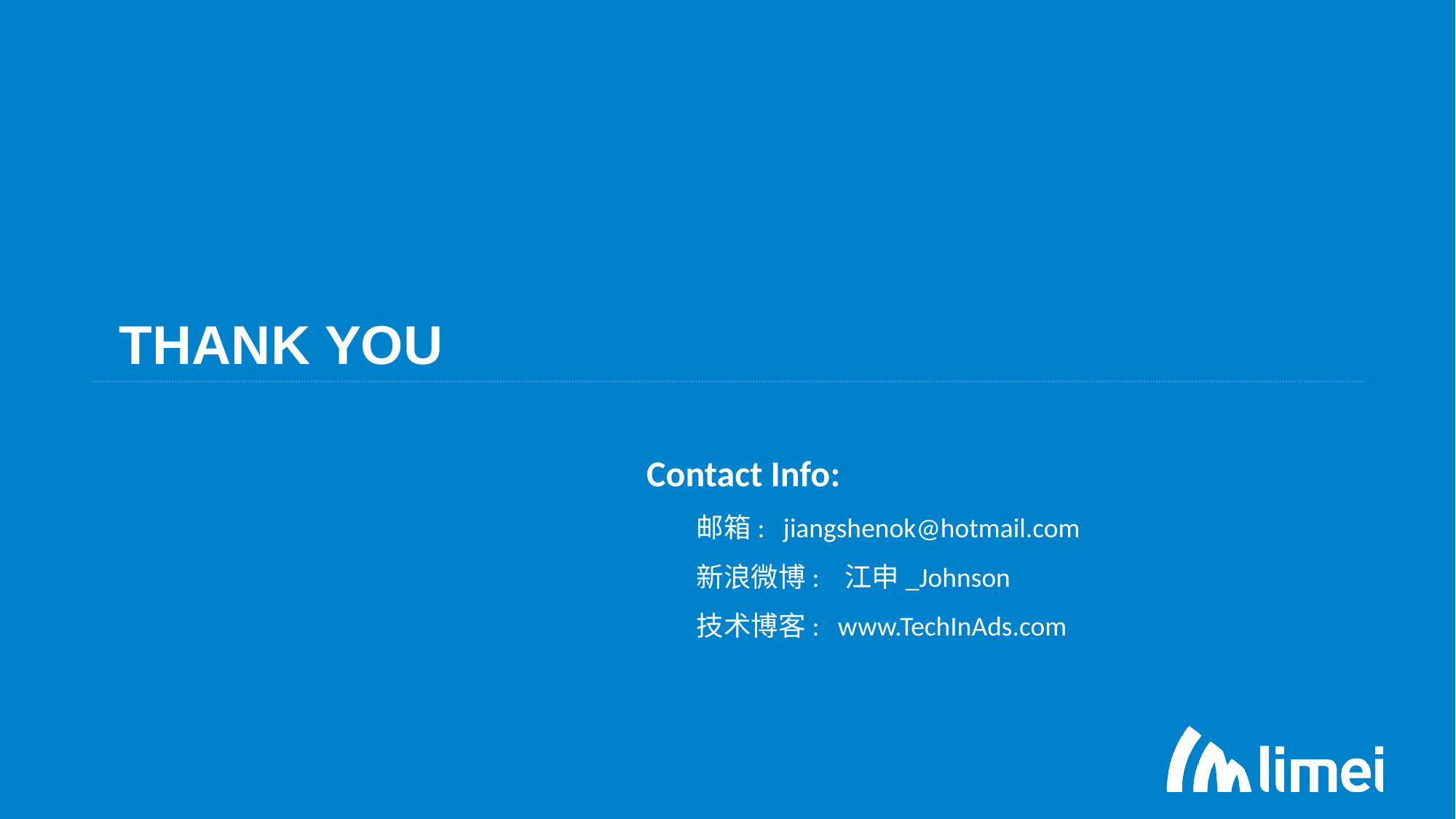

Contact Info:
       邮箱:   jiangshenok@hotmail.com
       新浪微博:   江申_Johnson
       技术博客:   www.TechInAds.com